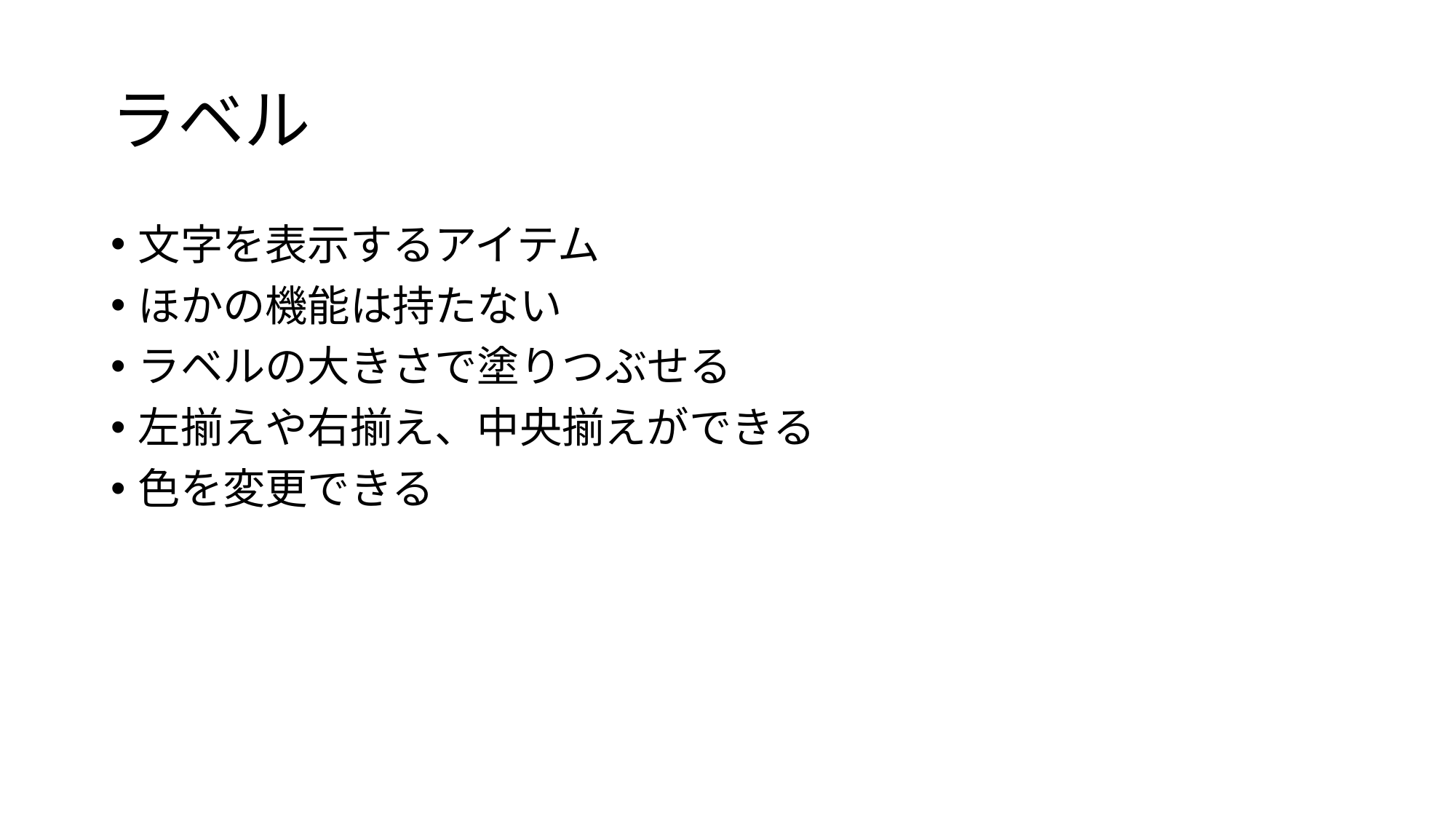

# ラベル
文字を表示するアイテム
ほかの機能は持たない
ラベルの大きさで塗りつぶせる
左揃えや右揃え、中央揃えができる
色を変更できる